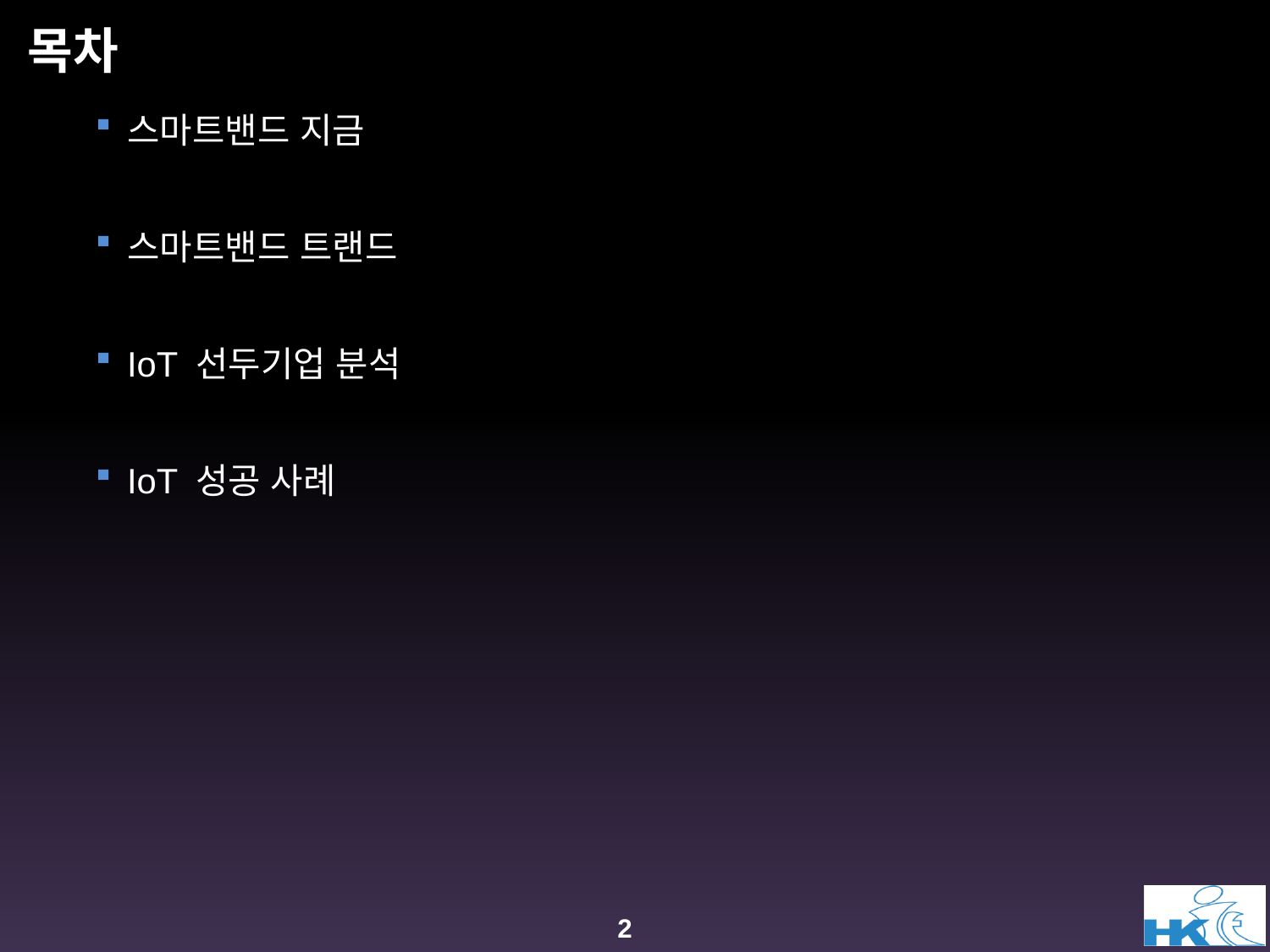

# 목차
스마트밴드 지금

스마트밴드 트랜드

IoT 선두기업 분석

IoT 성공 사례

2